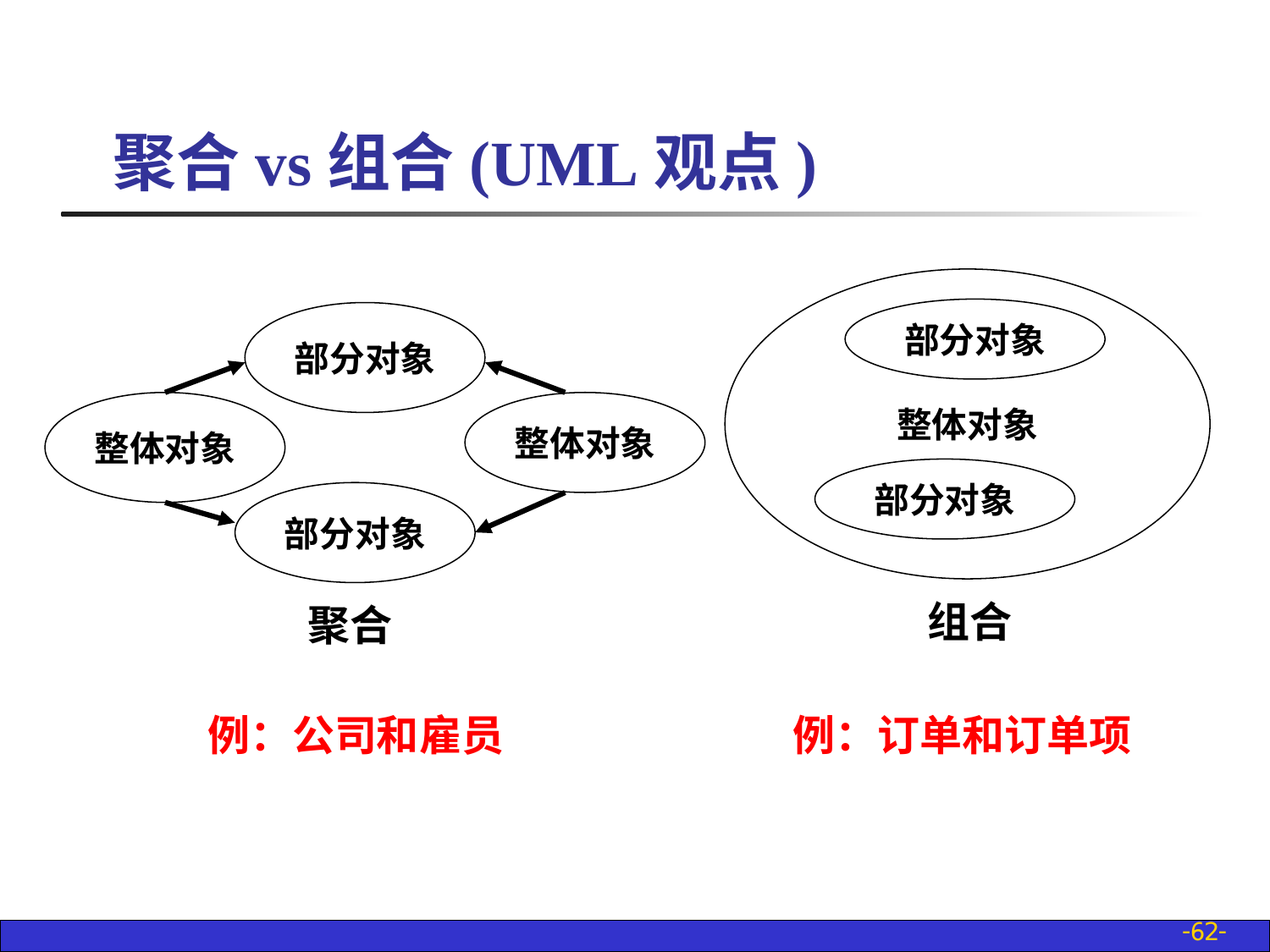

聚合vs组合(UML观点)
整体对象
部分对象
部分对象
组合
部分对象

整体对象
整体对象
部分对象

聚合
例：公司和雇员
例：订单和订单项
-62-